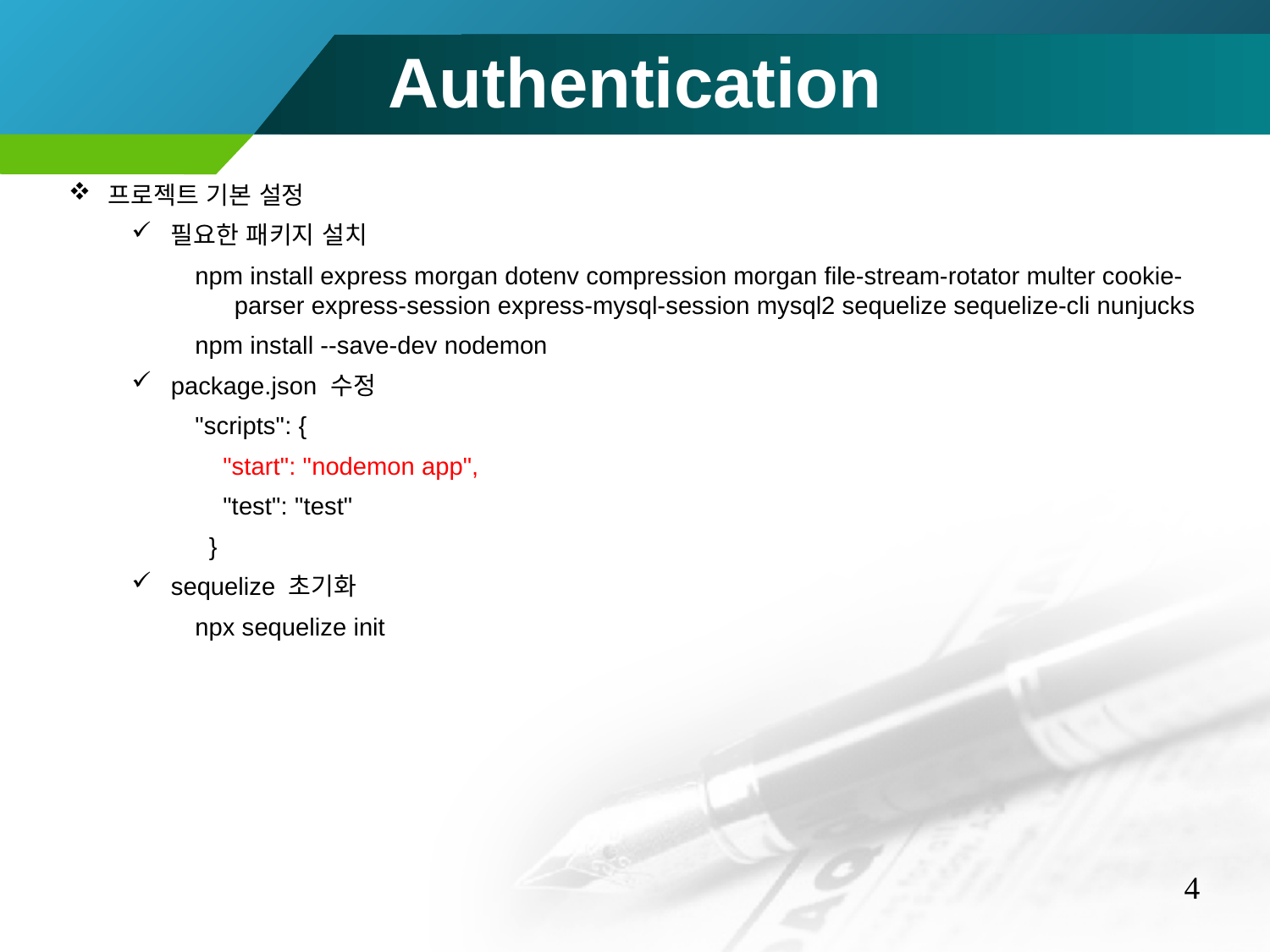

Authentication
프로젝트 기본 설정
필요한 패키지 설치
npm install express morgan dotenv compression morgan file-stream-rotator multer cookie-parser express-session express-mysql-session mysql2 sequelize sequelize-cli nunjucks
npm install --save-dev nodemon
package.json 수정
"scripts": {
    "start": "nodemon app",
    "test": "test"
  }
sequelize 초기화
npx sequelize init
4